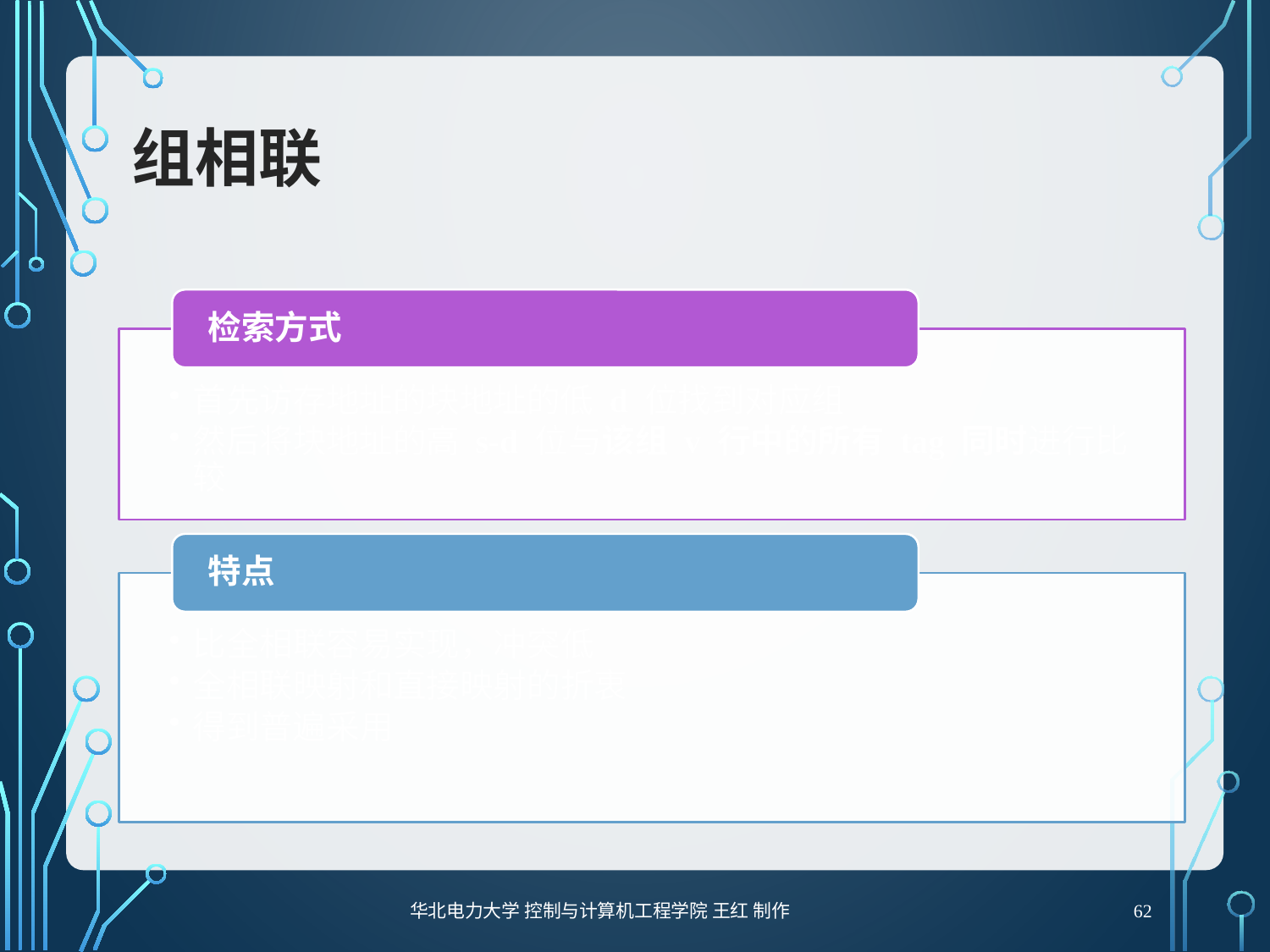

# 组相联
首先访存地址的块地址的低 d 位找到对应组
然后将块地址的高 s-d 位与该组 v 行中的所有 tag 同时进行比较
检索方式
比全相联容易实现，冲突低
全相联映射和直接映射的折衷
得到普遍采用
特点
62
华北电力大学 控制与计算机工程学院 王红 制作